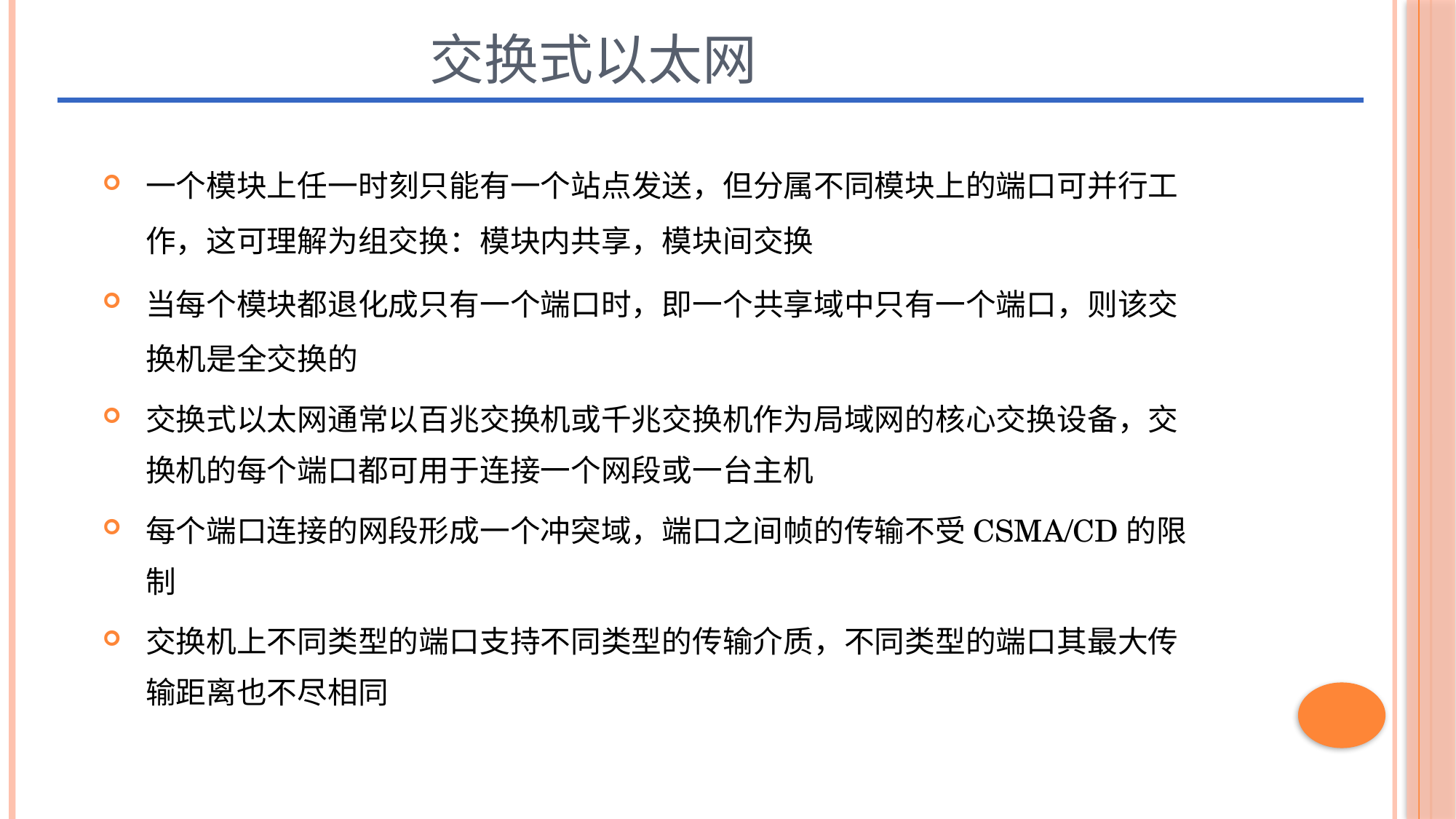

# 交换式以太网
一个模块上任一时刻只能有一个站点发送，但分属不同模块上的端口可并行工作，这可理解为组交换：模块内共享，模块间交换
当每个模块都退化成只有一个端口时，即一个共享域中只有一个端口，则该交换机是全交换的
交换式以太网通常以百兆交换机或千兆交换机作为局域网的核心交换设备，交换机的每个端口都可用于连接一个网段或一台主机
每个端口连接的网段形成一个冲突域，端口之间帧的传输不受CSMA/CD的限制
交换机上不同类型的端口支持不同类型的传输介质，不同类型的端口其最大传输距离也不尽相同